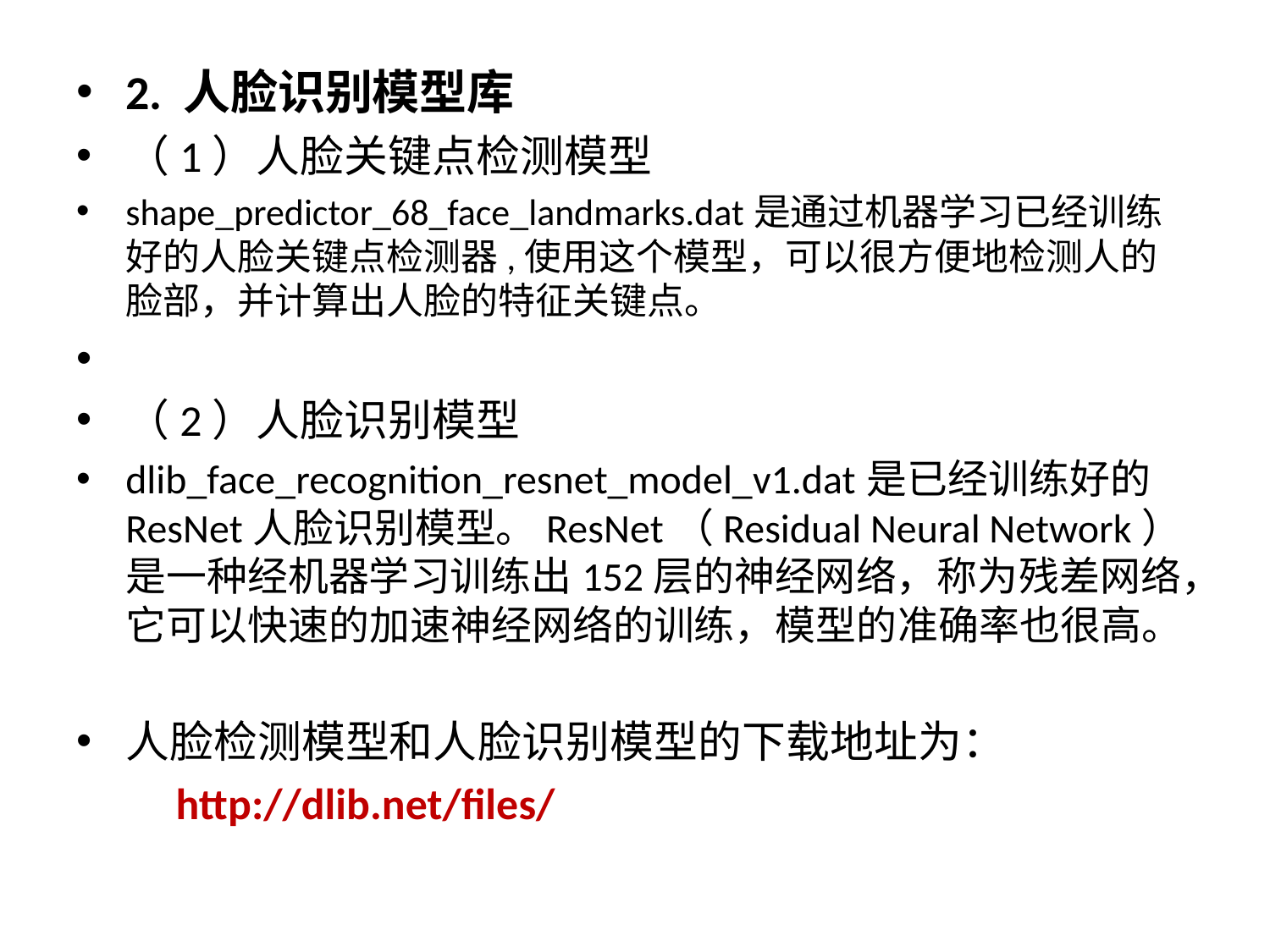

2. 人脸识别模型库
（1）人脸关键点检测模型
shape_predictor_68_face_landmarks.dat是通过机器学习已经训练好的人脸关键点检测器,使用这个模型，可以很方便地检测人的脸部，并计算出人脸的特征关键点。

（2）人脸识别模型
dlib_face_recognition_resnet_model_v1.dat是已经训练好的ResNet人脸识别模型。ResNet（Residual Neural Network）是一种经机器学习训练出152层的神经网络，称为残差网络，它可以快速的加速神经网络的训练，模型的准确率也很高。

人脸检测模型和人脸识别模型的下载地址为：
          http://dlib.net/files/